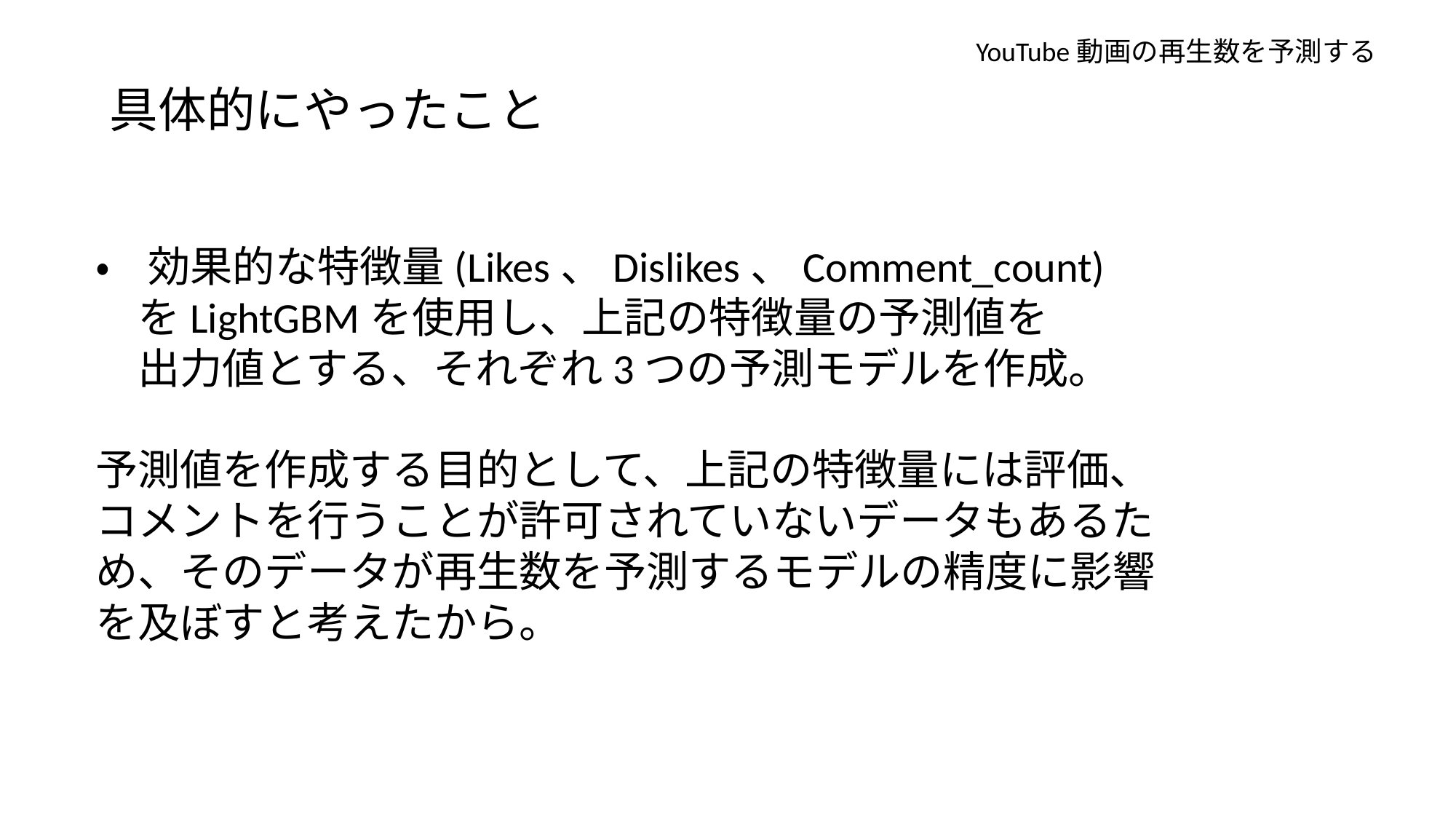

YouTube動画の再生数を予測する
具体的にやったこと
•効果的な特徴量(Likes、Dislikes、Comment_count)
　をLightGBMを使用し、上記の特徴量の予測値を
　出力値とする、それぞれ3つの予測モデルを作成。

予測値を作成する目的として、上記の特徴量には評価、
コメントを行うことが許可されていないデータもあるため、そのデータが再生数を予測するモデルの精度に影響を及ぼすと考えたから。